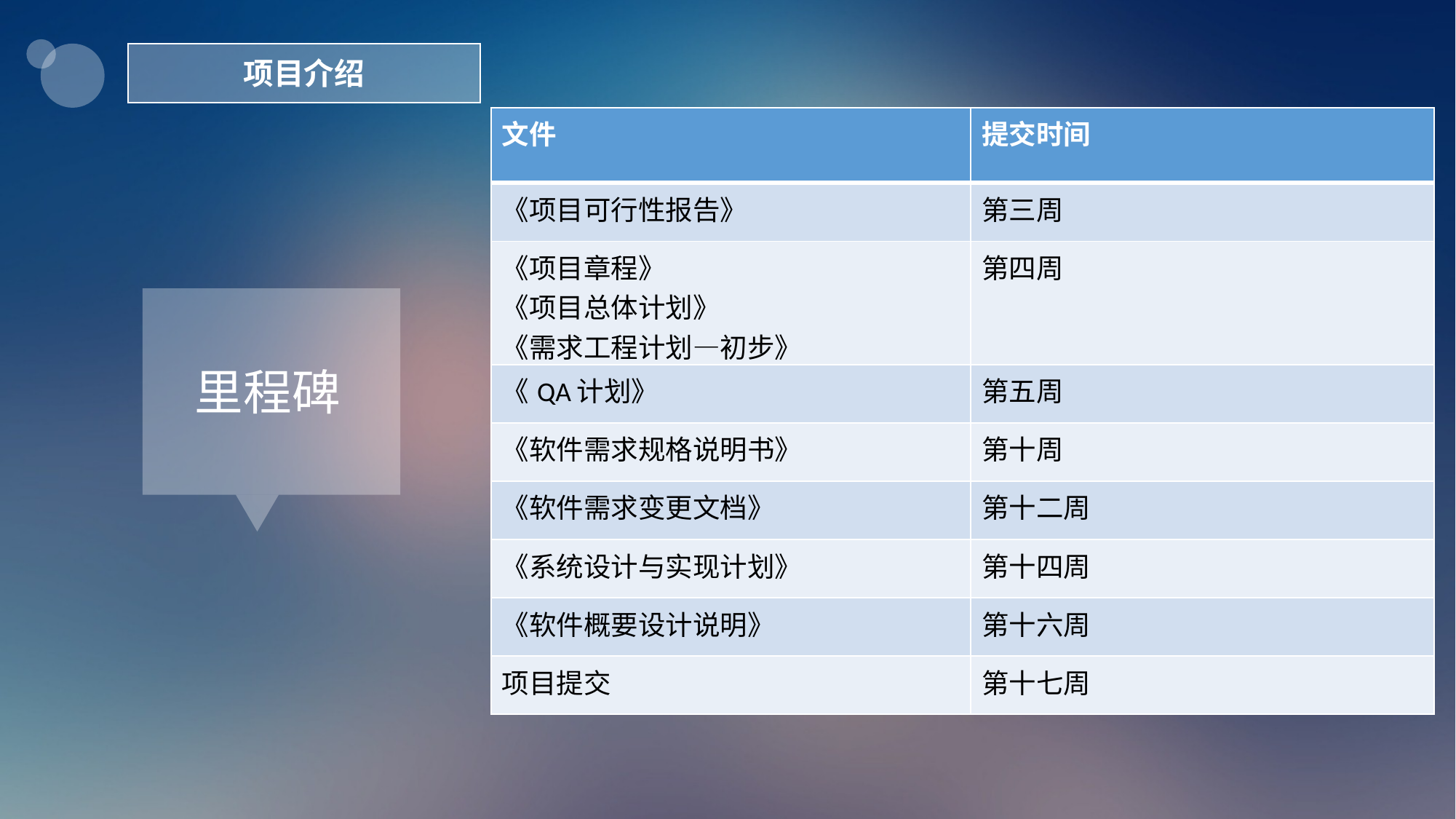

项目介绍
| 文件 | 提交时间 |
| --- | --- |
| 《项目可行性报告》 | 第三周 |
| 《项目章程》 《项目总体计划》 《需求工程计划—初步》 | 第四周 |
| 《QA计划》 | 第五周 |
| 《软件需求规格说明书》 | 第十周 |
| 《软件需求变更文档》 | 第十二周 |
| 《系统设计与实现计划》 | 第十四周 |
| 《软件概要设计说明》 | 第十六周 |
| 项目提交 | 第十七周 |

里程碑